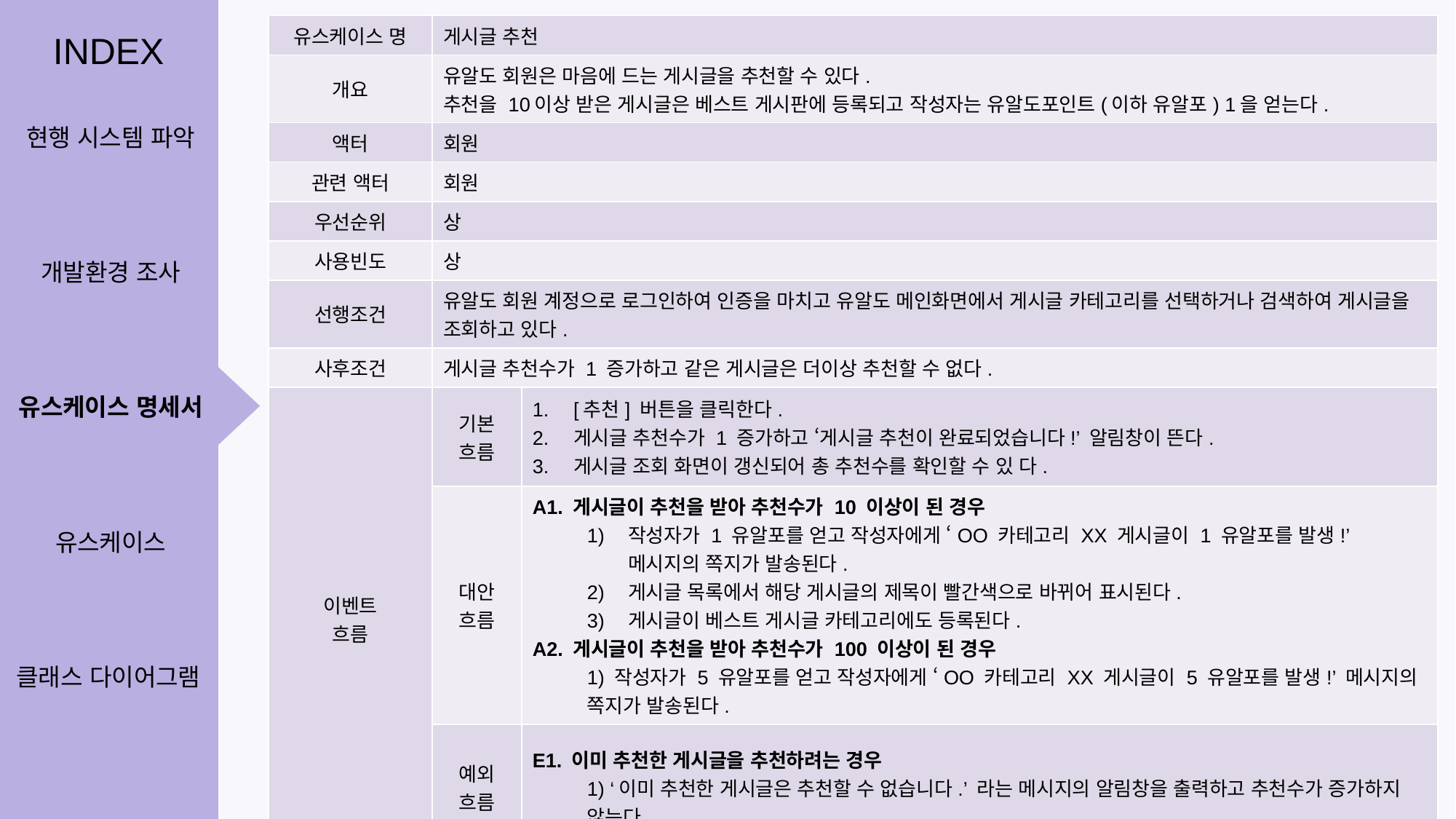

| 유스케이스 명 | 게시글 추천 |  |
| --- | --- | --- |
| 개요 | 유알도 회원은 마음에 드는 게시글을 추천할 수 있다. 추천을 10이상 받은 게시글은 베스트 게시판에 등록되고 작성자는 유알도포인트(이하 유알포) 1을 얻는다. |  |
| 액터 | 회원 |  |
| 관련 액터 | 회원 |  |
| 우선순위 | 상 |  |
| 사용빈도 | 상 |  |
| 선행조건 | 유알도 회원 계정으로 로그인하여 인증을 마치고 유알도 메인화면에서 게시글 카테고리를 선택하거나 검색하여 게시글을 조회하고 있다. |  |
| 사후조건 | 게시글 추천수가 1 증가하고 같은 게시글은 더이상 추천할 수 없다. |  |
| 이벤트 흐름 | 기본 흐름 | [추천] 버튼을 클릭한다. 게시글 추천수가 1 증가하고 ‘게시글 추천이 완료되었습니다!’ 알림창이 뜬다. 게시글 조회 화면이 갱신되어 총 추천수를 확인할 수 있 다. |
|  | 대안 흐름 | A1. 게시글이 추천을 받아 추천수가 10 이상이 된 경우 작성자가 1 유알포를 얻고 작성자에게 ‘OO 카테고리 XX 게시글이 1 유알포를 발생!’ 메시지의 쪽지가 발송된다. 게시글 목록에서 해당 게시글의 제목이 빨간색으로 바뀌어 표시된다. 게시글이 베스트 게시글 카테고리에도 등록된다. A2. 게시글이 추천을 받아 추천수가 100 이상이 된 경우 1) 작성자가 5 유알포를 얻고 작성자에게 ‘OO 카테고리 XX 게시글이 5 유알포를 발생!’ 메시지의 쪽지가 발송된다. |
|  | 예외 흐름 | E1. 이미 추천한 게시글을 추천하려는 경우 1) ‘이미 추천한 게시글은 추천할 수 없습니다.’ 라는 메시지의 알림창을 출력하고 추천수가 증가하지 않는다. |
INDEX
현행 시스템 파악
개발환경 조사

유스케이스 명세서
유스케이스
클래스 다이어그램